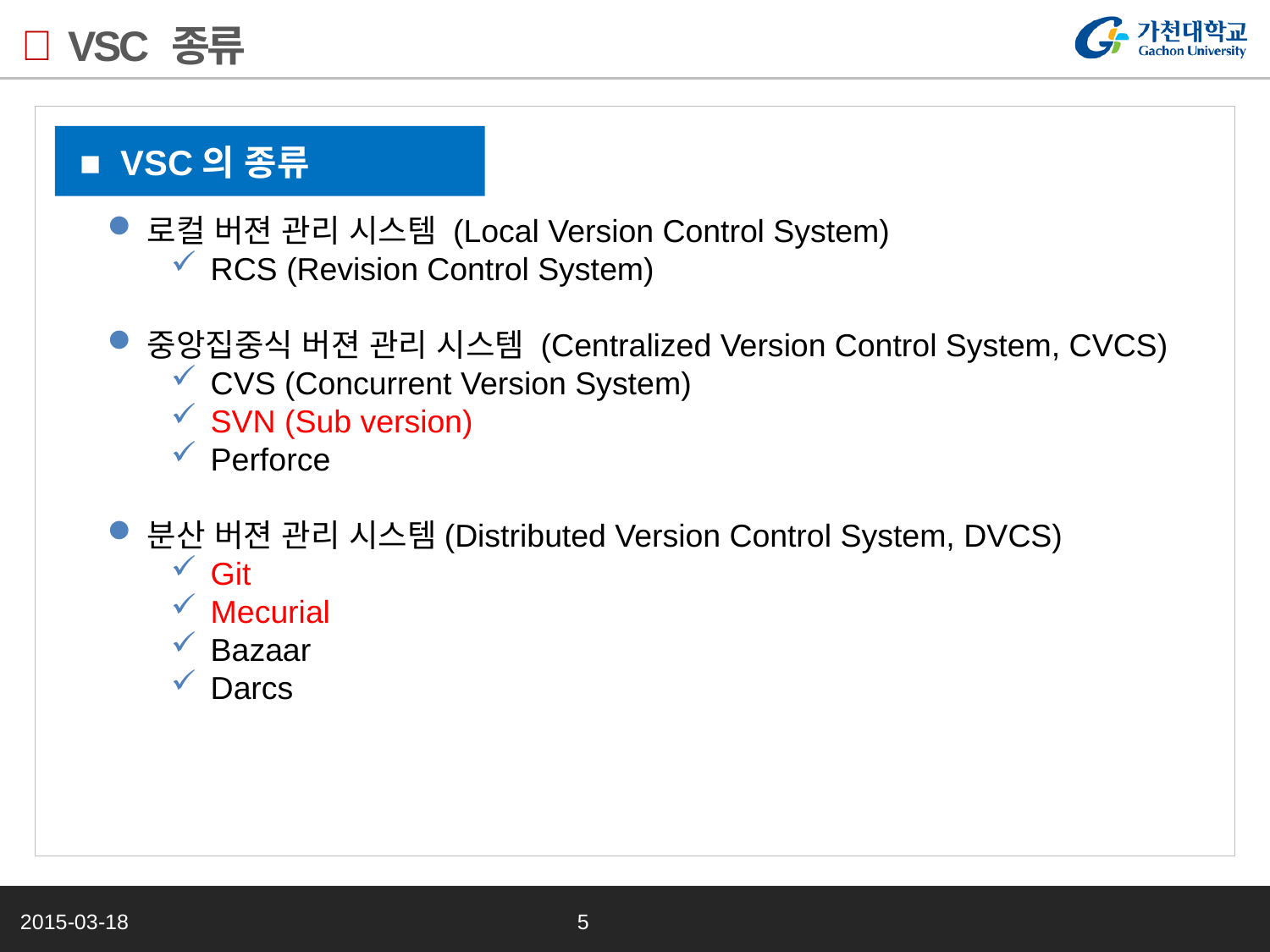

# VSC 종류

■  VSC의 종류
로컬 버젼 관리 시스템 (Local Version Control System)
RCS (Revision Control System)

중앙집중식 버젼 관리 시스템 (Centralized Version Control System, CVCS)
CVS (Concurrent Version System)
SVN (Sub version)
Perforce

분산 버젼 관리 시스템(Distributed Version Control System, DVCS)
Git
Mecurial
Bazaar
Darcs

2015-03-18
5